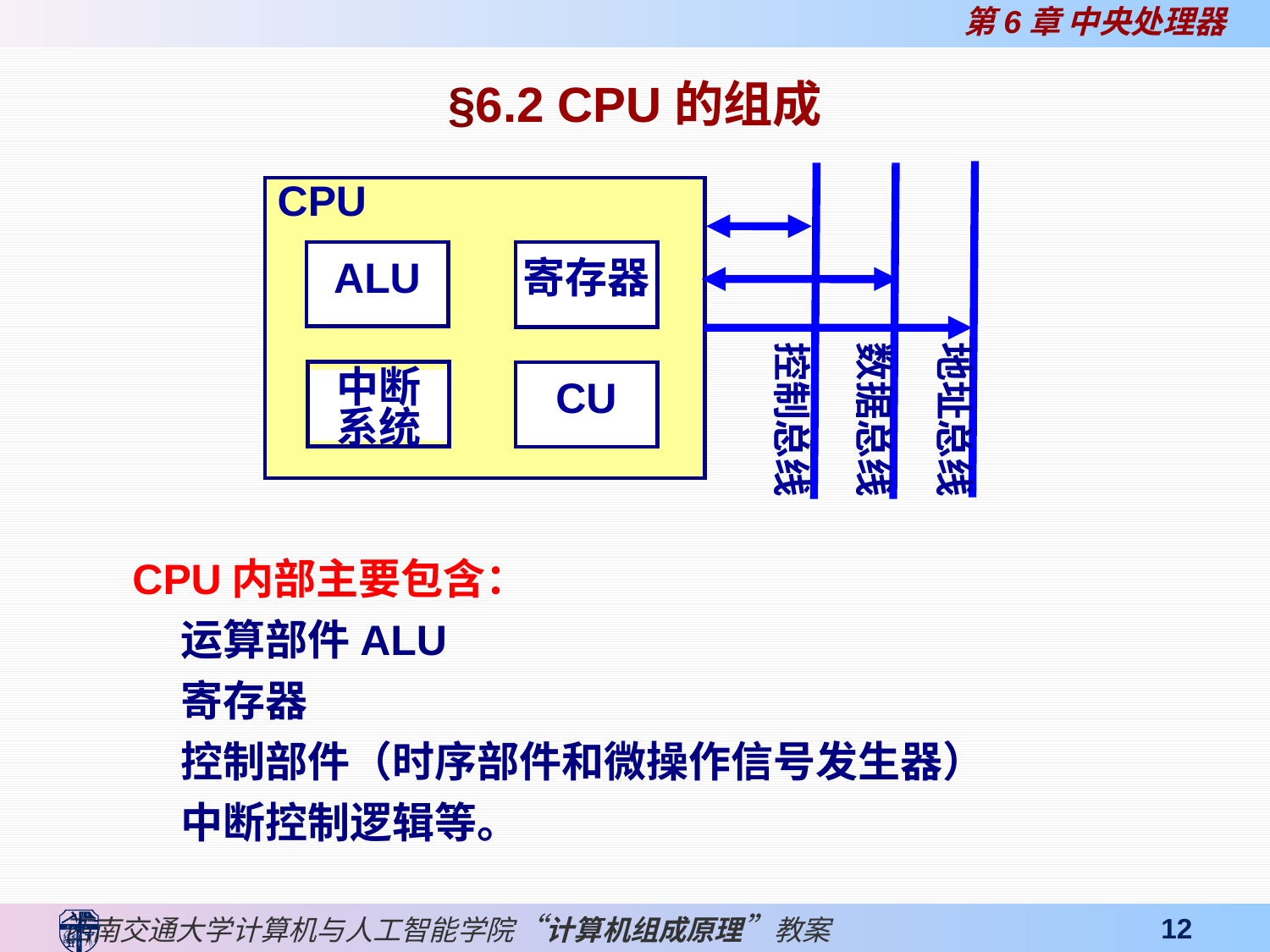

§6.2 CPU的组成

CPU

ALU
寄存器
控制总线
数据总线
地址总线

中断
系统
CU
CPU内部主要包含：
    运算部件ALU
    寄存器
    控制部件（时序部件和微操作信号发生器）
    中断控制逻辑等。